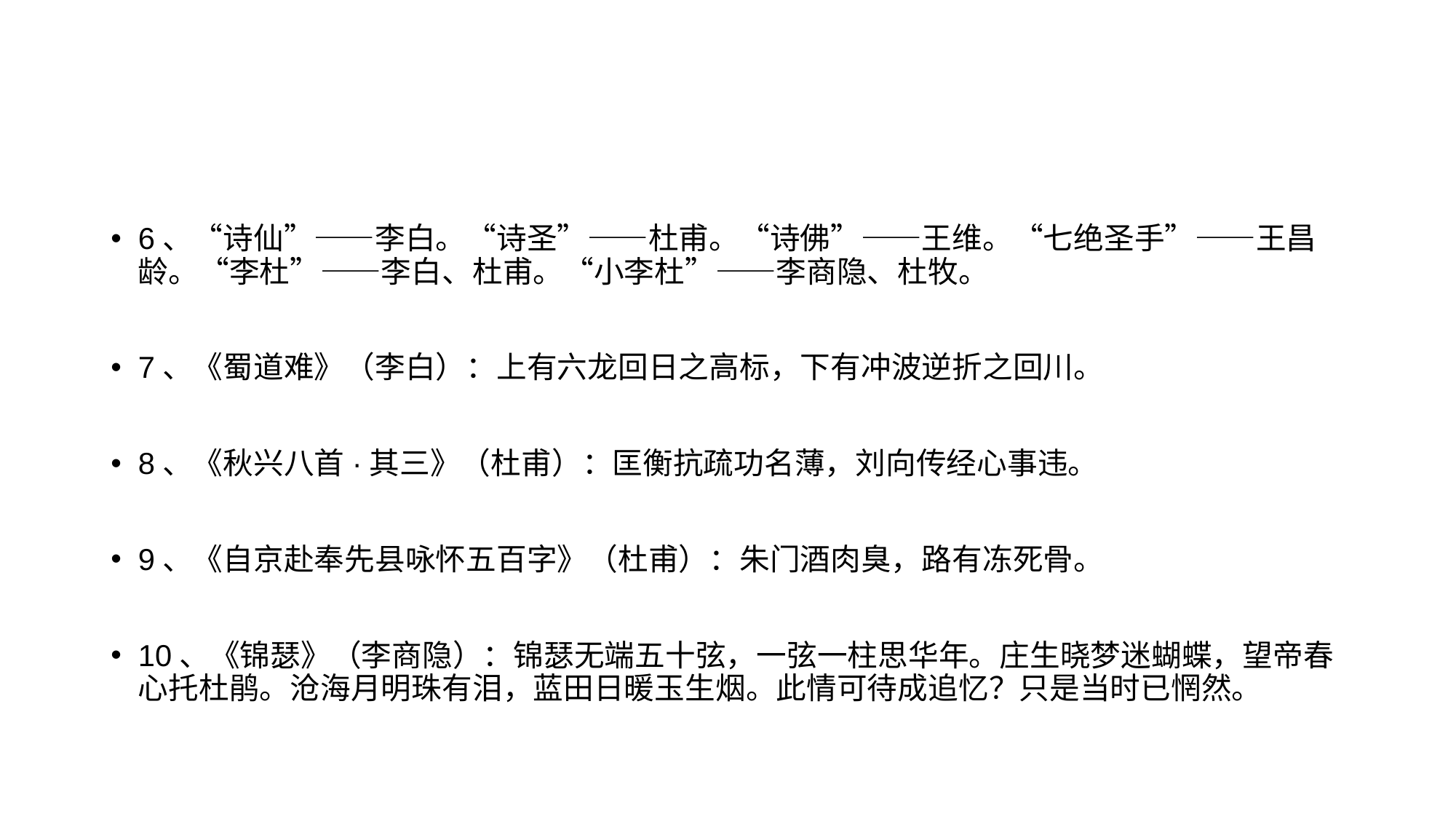

#
6、“诗仙”——李白。“诗圣”——杜甫。“诗佛”——王维。“七绝圣手”——王昌龄。“李杜”——李白、杜甫。“小李杜”——李商隐、杜牧。

7、《蜀道难》（李白）：上有六龙回日之高标，下有冲波逆折之回川。

8、《秋兴八首·其三》（杜甫）：匡衡抗疏功名薄，刘向传经心事违。

9、《自京赴奉先县咏怀五百字》（杜甫）：朱门酒肉臭，路有冻死骨。

10、《锦瑟》（李商隐）：锦瑟无端五十弦，一弦一柱思华年。庄生晓梦迷蝴蝶，望帝春心托杜鹃。沧海月明珠有泪，蓝田日暖玉生烟。此情可待成追忆？只是当时已惘然。